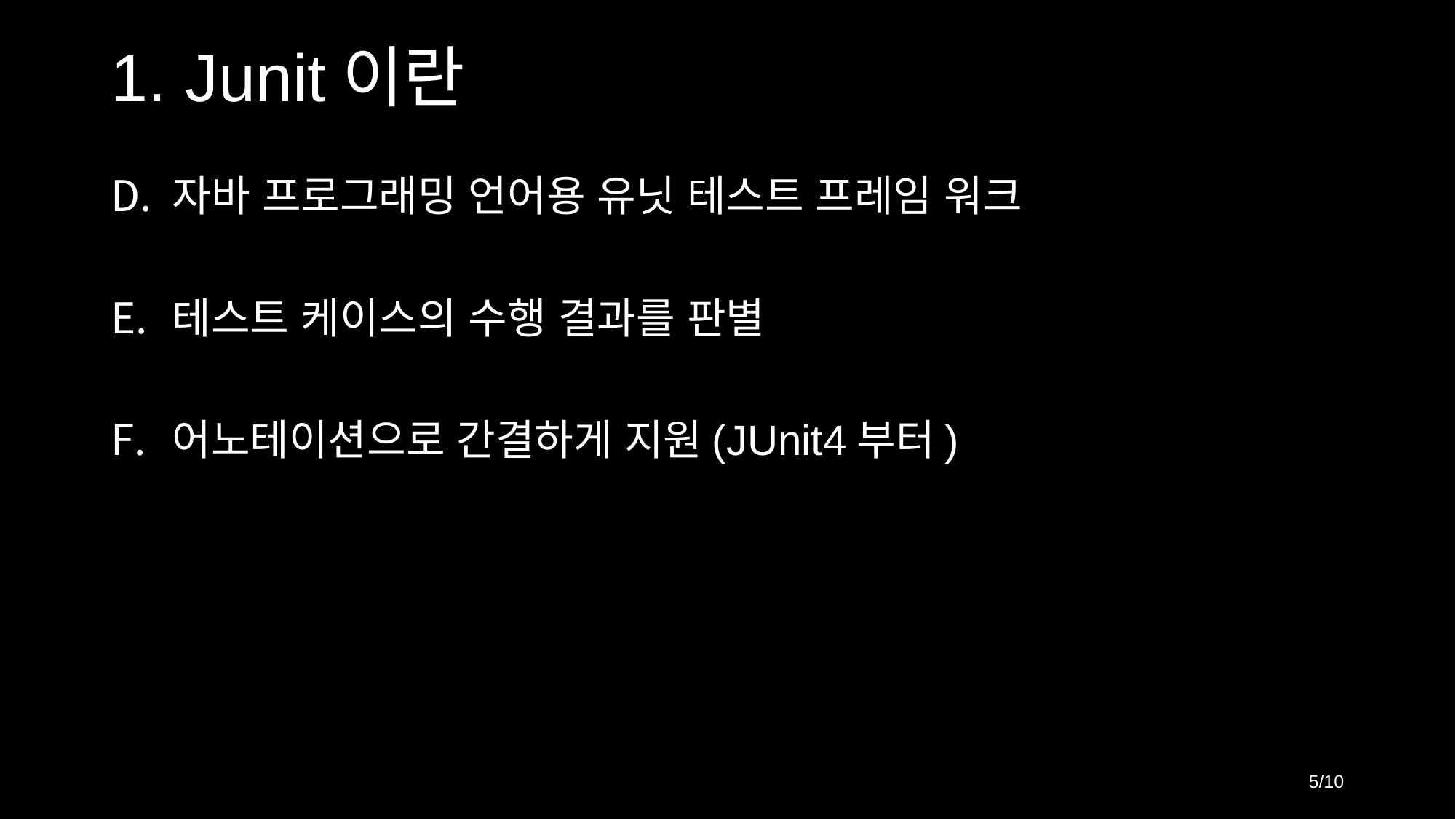

# 1. Junit이란
자바 프로그래밍 언어용 유닛 테스트 프레임 워크

테스트 케이스의 수행 결과를 판별

어노테이션으로 간결하게 지원(JUnit4부터)

5/10